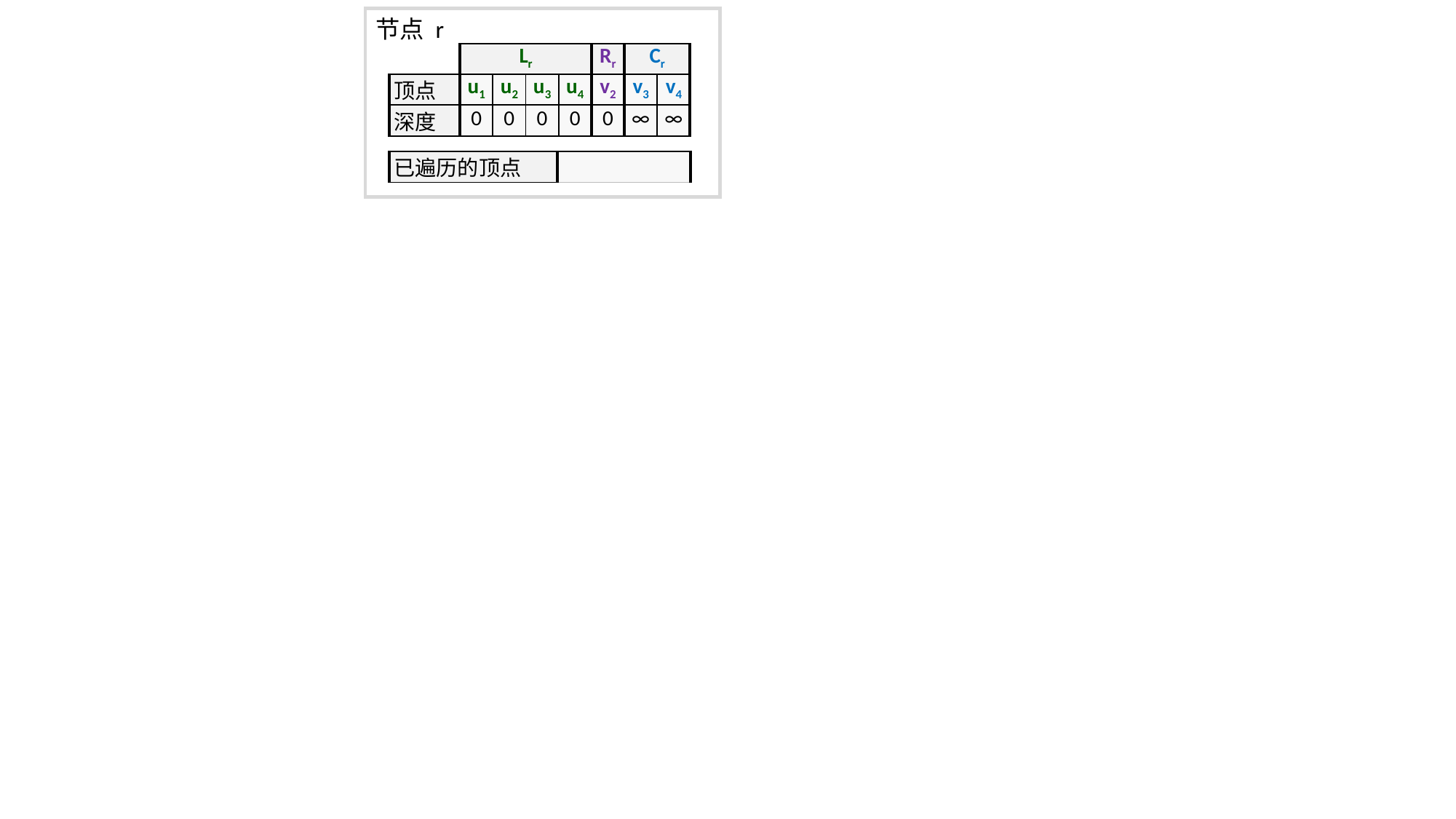

节点 r
|  | Lr |  |  |  | Rr | Cr |  |
| --- | --- | --- | --- | --- | --- | --- | --- |
| 顶点 | u1 | u2 | u3 | u4 | v2 | v3 | v4 |
| 深度 | 0 | 0 | 0 | 0 | 0 | ∞ | ∞ |
| 已遍历的顶点 |  |
| --- | --- |